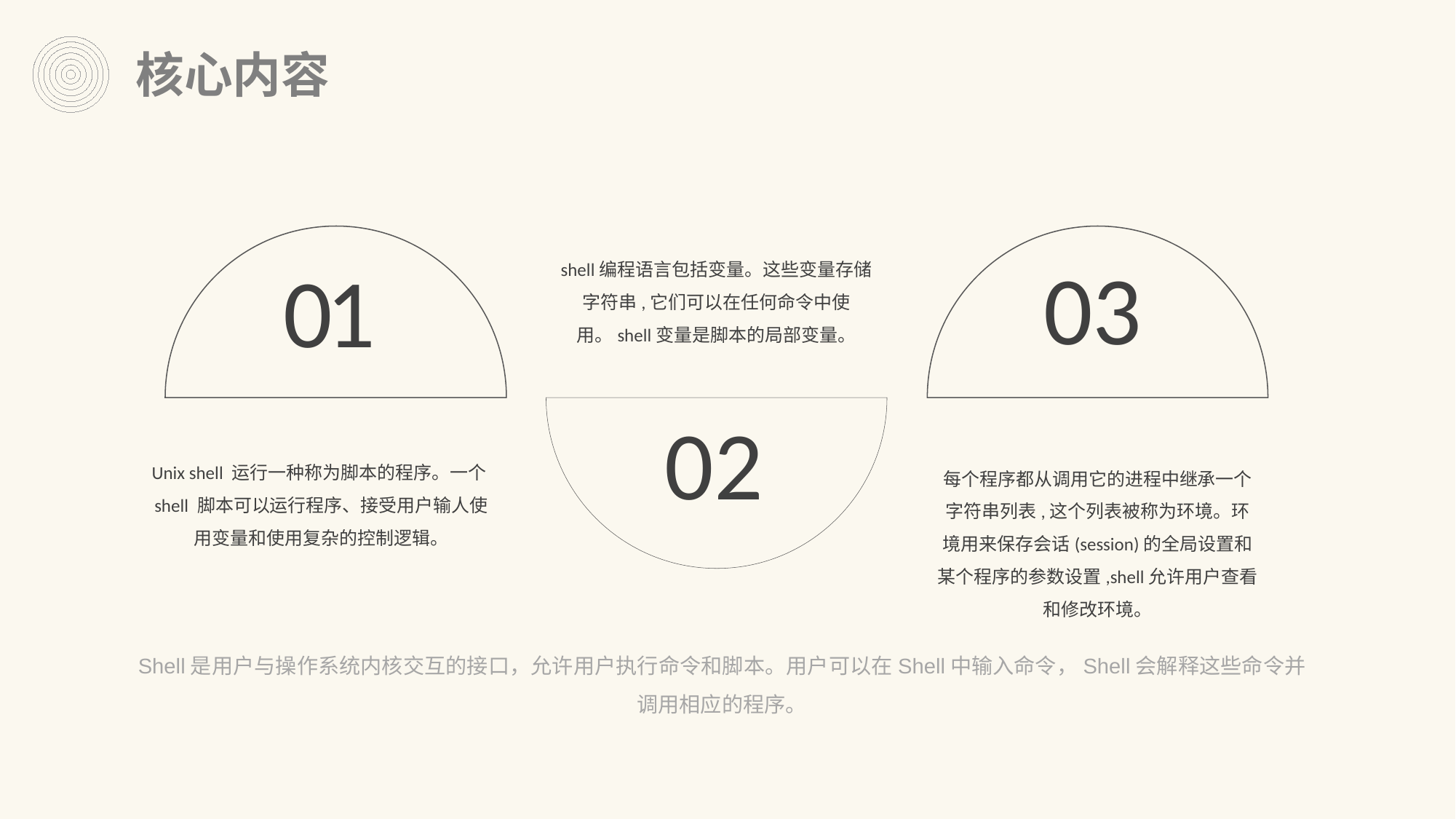

核心内容

03

01
shell编程语言包括变量。这些变量存储字符串,它们可以在任何命令中使用。shell变量是脚本的局部变量。

02
Unix shell 运行一种称为脚本的程序。一个shell 脚本可以运行程序、接受用户输人使用变量和使用复杂的控制逻辑。
每个程序都从调用它的进程中继承一个字符串列表,这个列表被称为环境。环境用来保存会话(session)的全局设置和某个程序的参数设置,shell允许用户查看和修改环境。
Shell是用户与操作系统内核交互的接口，允许用户执行命令和脚本。用户可以在Shell中输入命令，Shell会解释这些命令并调用相应的程序。